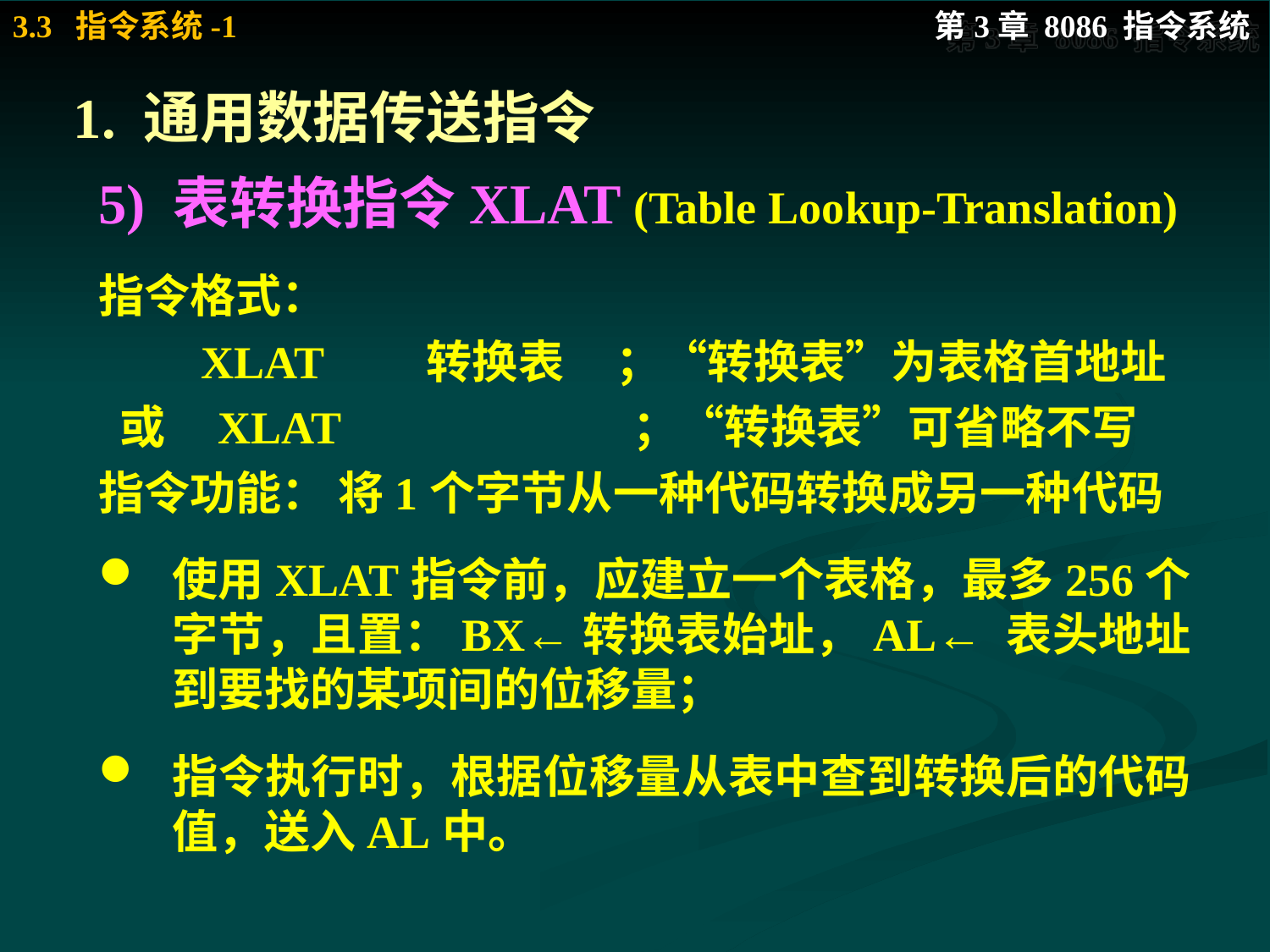

# 1. 通用数据传送指令
5) 表转换指令XLAT (Table Lookup-Translation)
指令格式：
         XLAT 	转换表     ；“转换表”为表格首地址
 或    XLAT	    	      ；“转换表”可省略不写
指令功能： 将1个字节从一种代码转换成另一种代码
使用XLAT指令前，应建立一个表格，最多256个字节，且置：BX←转换表始址，AL← 表头地址到要找的某项间的位移量；
指令执行时，根据位移量从表中查到转换后的代码值，送入AL中。